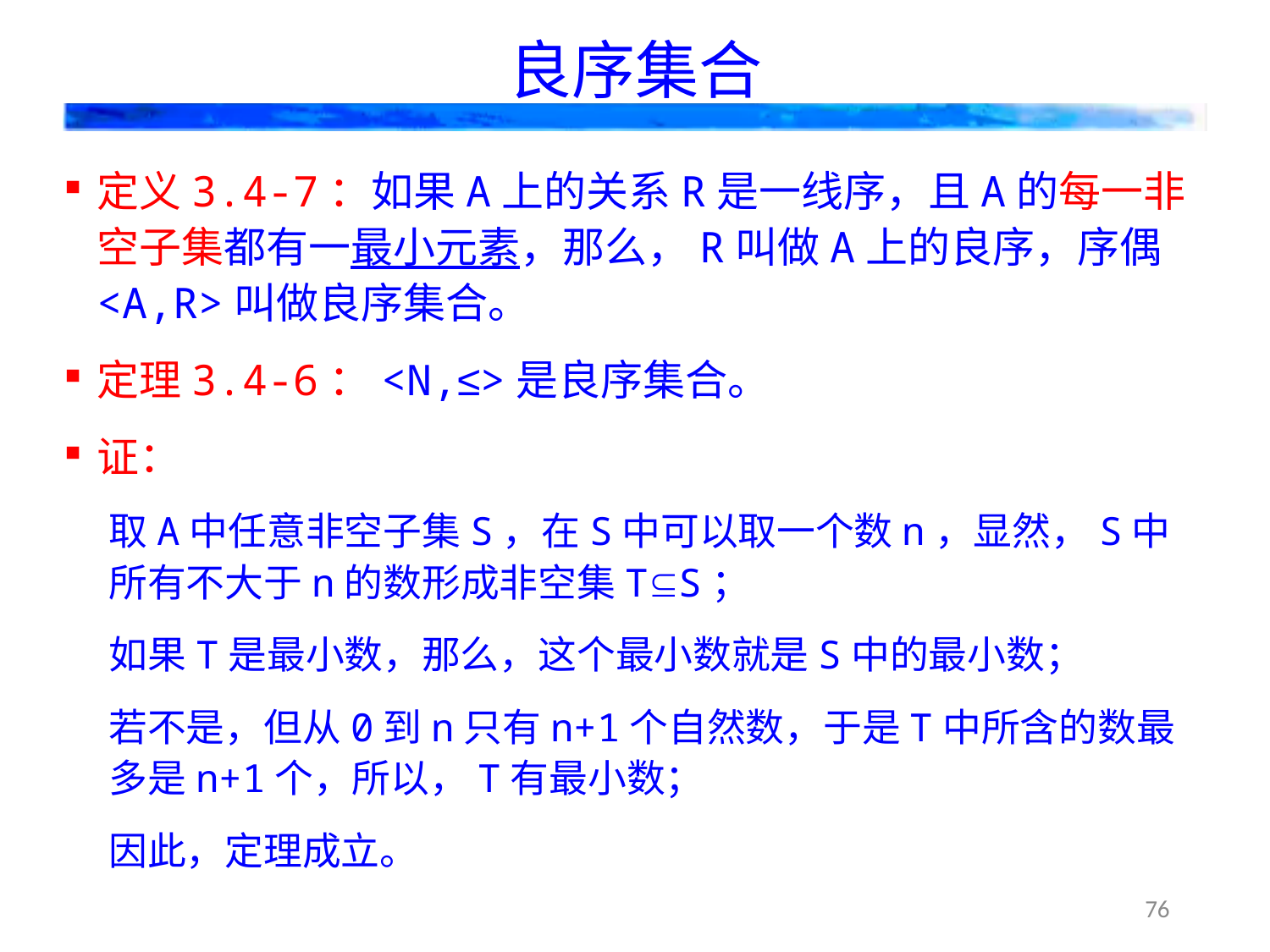

# 良序集合
定义3.4-7：如果A上的关系R是一线序，且A的每一非空子集都有一最小元素，那么，R叫做A上的良序，序偶<A,R>叫做良序集合。
定理3.4-6：<N,≤>是良序集合。
证：
取A中任意非空子集S，在S中可以取一个数n，显然，S中所有不大于n的数形成非空集T⊆S；
如果T是最小数，那么，这个最小数就是S中的最小数；
若不是，但从0到n只有n+1个自然数，于是T中所含的数最多是n+1个，所以，T有最小数；
因此，定理成立。
76